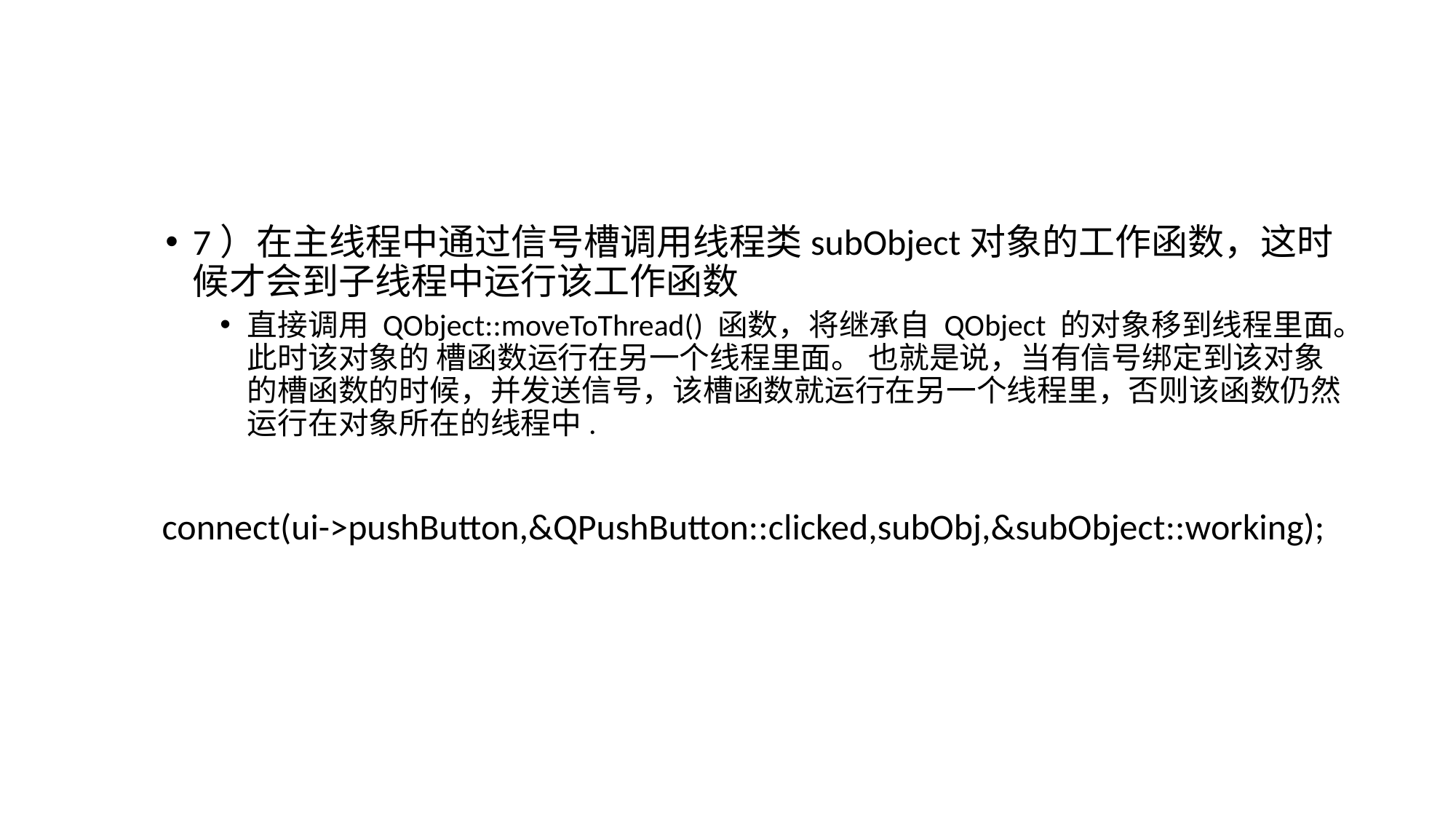

#
7）在主线程中通过信号槽调用线程类subObject对象的工作函数，这时候才会到子线程中运行该工作函数
直接调用 QObject::moveToThread() 函数，将继承自 QObject 的对象移到线程里面。此时该对象的 槽函数运行在另一个线程里面。 也就是说，当有信号绑定到该对象的槽函数的时候，并发送信号，该槽函数就运行在另一个线程里，否则该函数仍然运行在对象所在的线程中.

connect(ui->pushButton,&QPushButton::clicked,subObj,&subObject::working);